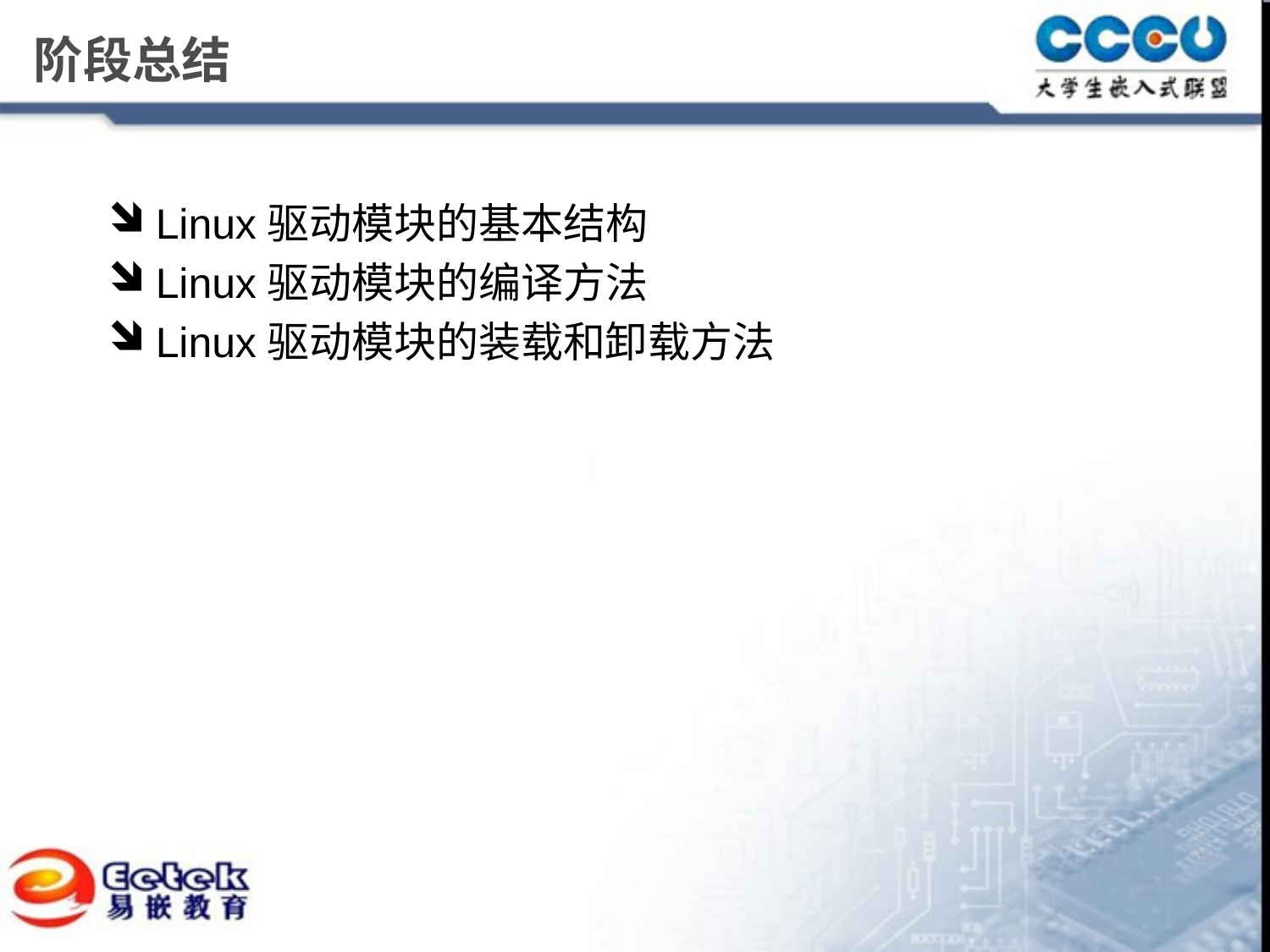

# 阶段总结
Linux驱动模块的基本结构
Linux驱动模块的编译方法
Linux驱动模块的装载和卸载方法